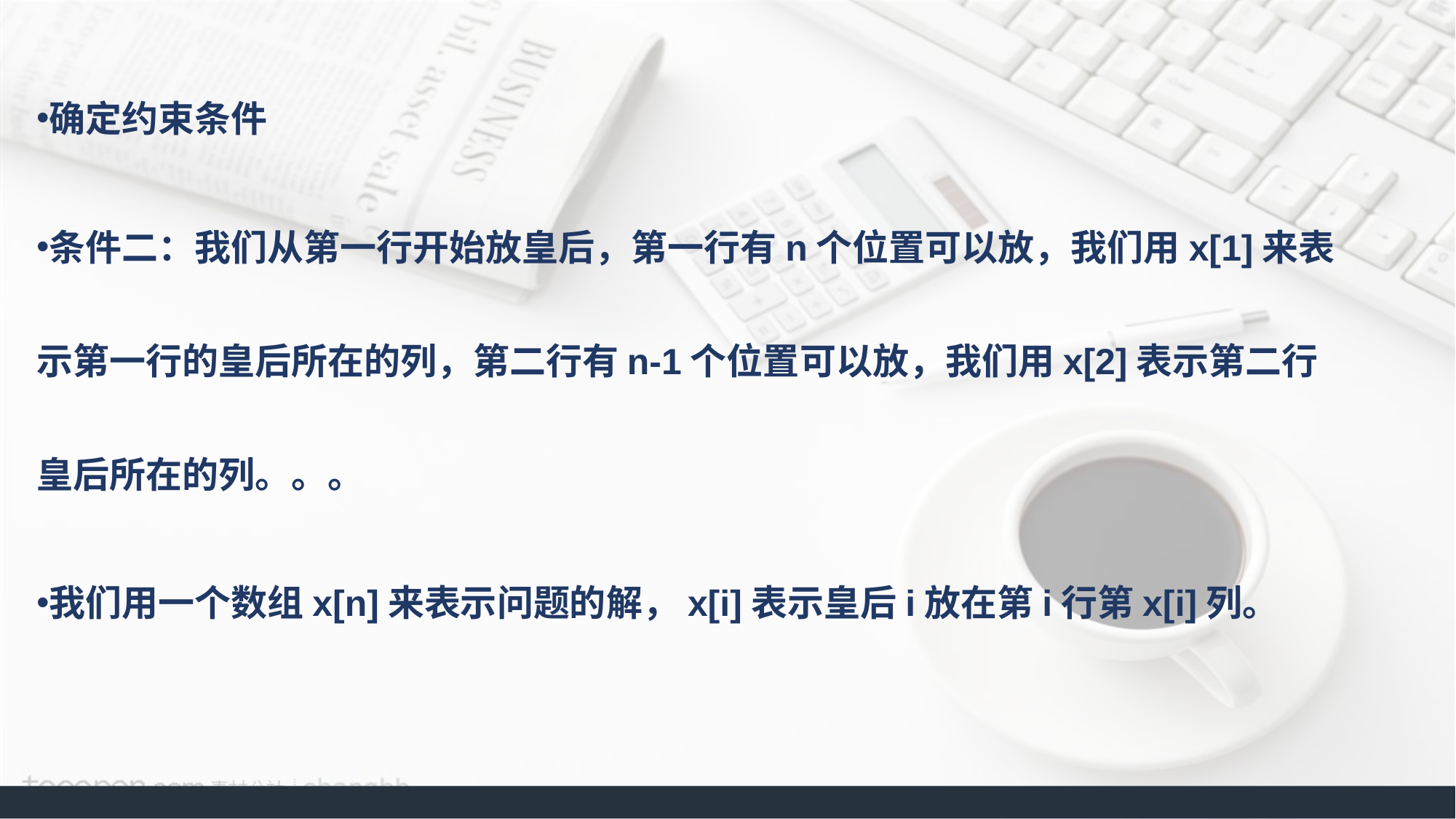

确定约束条件
条件二：我们从第一行开始放皇后，第一行有n个位置可以放，我们用x[1]来表示第一行的皇后所在的列，第二行有n-1个位置可以放，我们用x[2]表示第二行皇后所在的列。。。
我们用一个数组x[n]来表示问题的解，x[i]表示皇后i放在第i行第x[i]列。